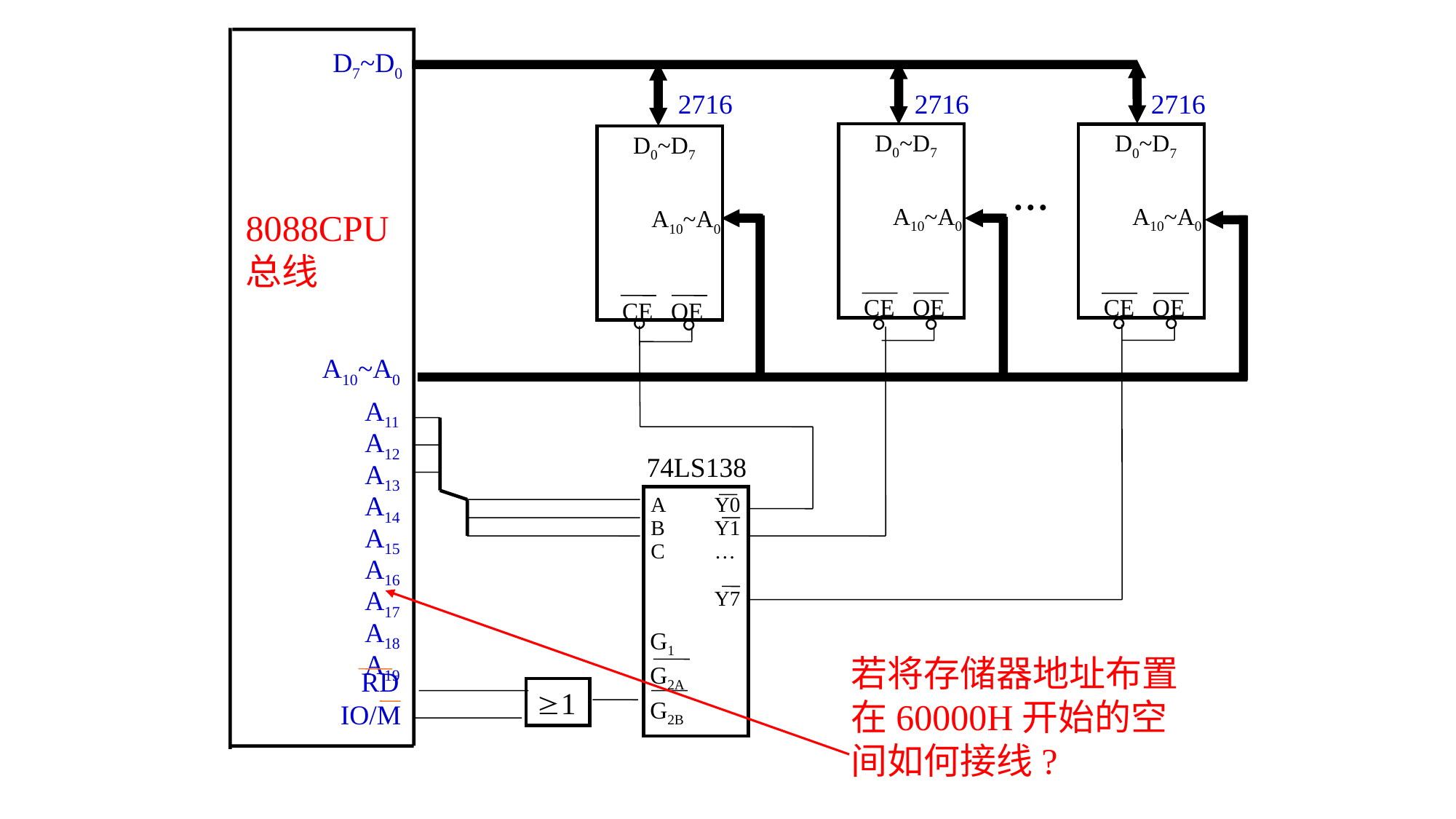

D7~D0

2716
2716
2716
D0~D7
D0~D7

D0~D7

...
A10~A0
A10~A0
A10~A0
8088CPU
总线

CE   OE
CE   OE
CE   OE
。
。
。
。
。
。

A10~A0

A11
A12
A13
A14
A15
A16
A17
A18
A19

  74LS138

A
B
C

Y0
Y1
…

Y7

若将存储器地址布置在60000H开始的空间如何接线?

G1
G2A
G2B

   RD
IO/M

≥1